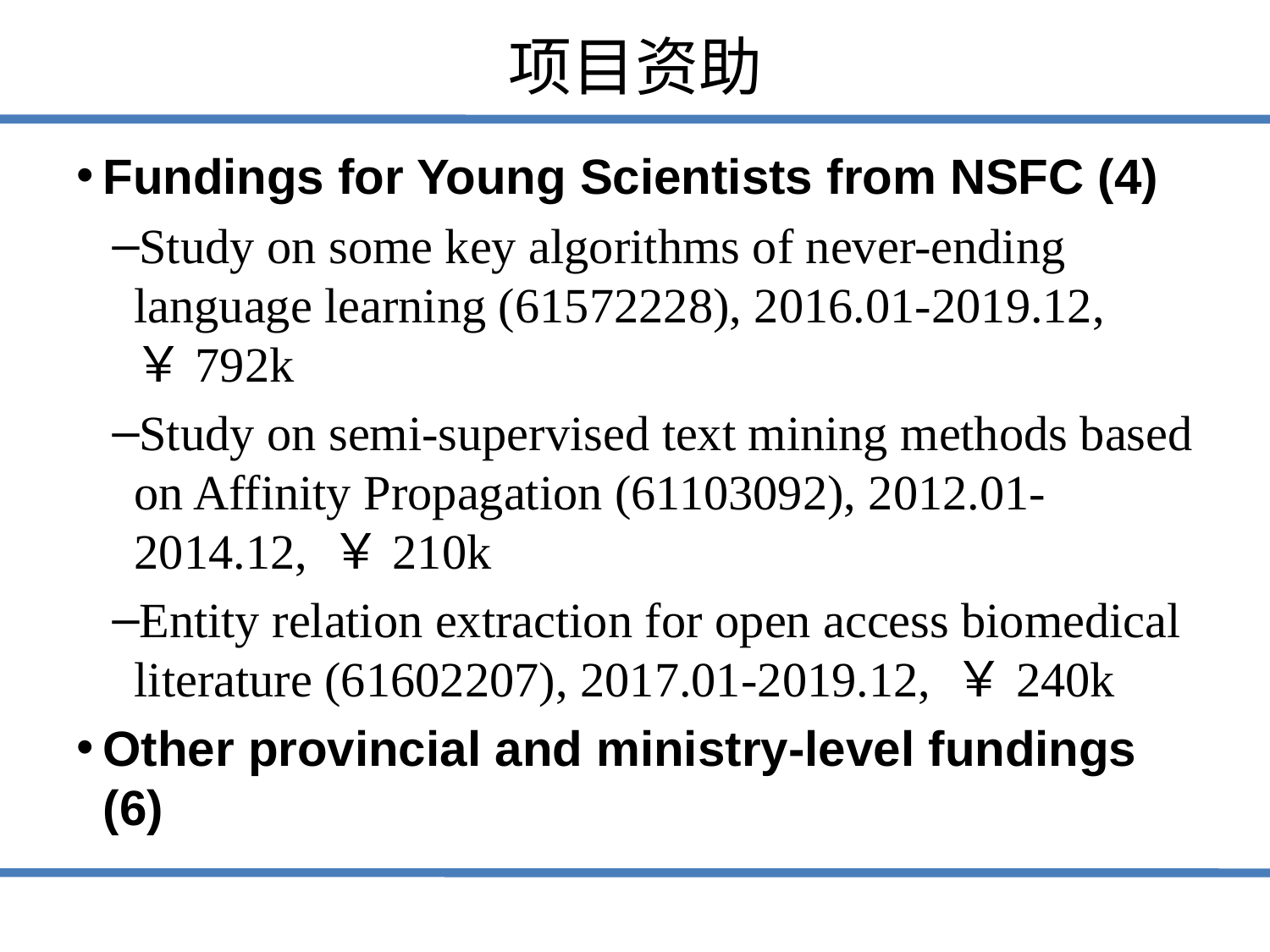

# 项目资助
Fundings for Young Scientists from NSFC (4)
Study on some key algorithms of never-ending language learning (61572228), 2016.01-2019.12, ￥792k
Study on semi-supervised text mining methods based on Affinity Propagation (61103092), 2012.01-2014.12, ￥210k
Entity relation extraction for open access biomedical literature (61602207), 2017.01-2019.12, ￥240k
Other provincial and ministry-level fundings (6)